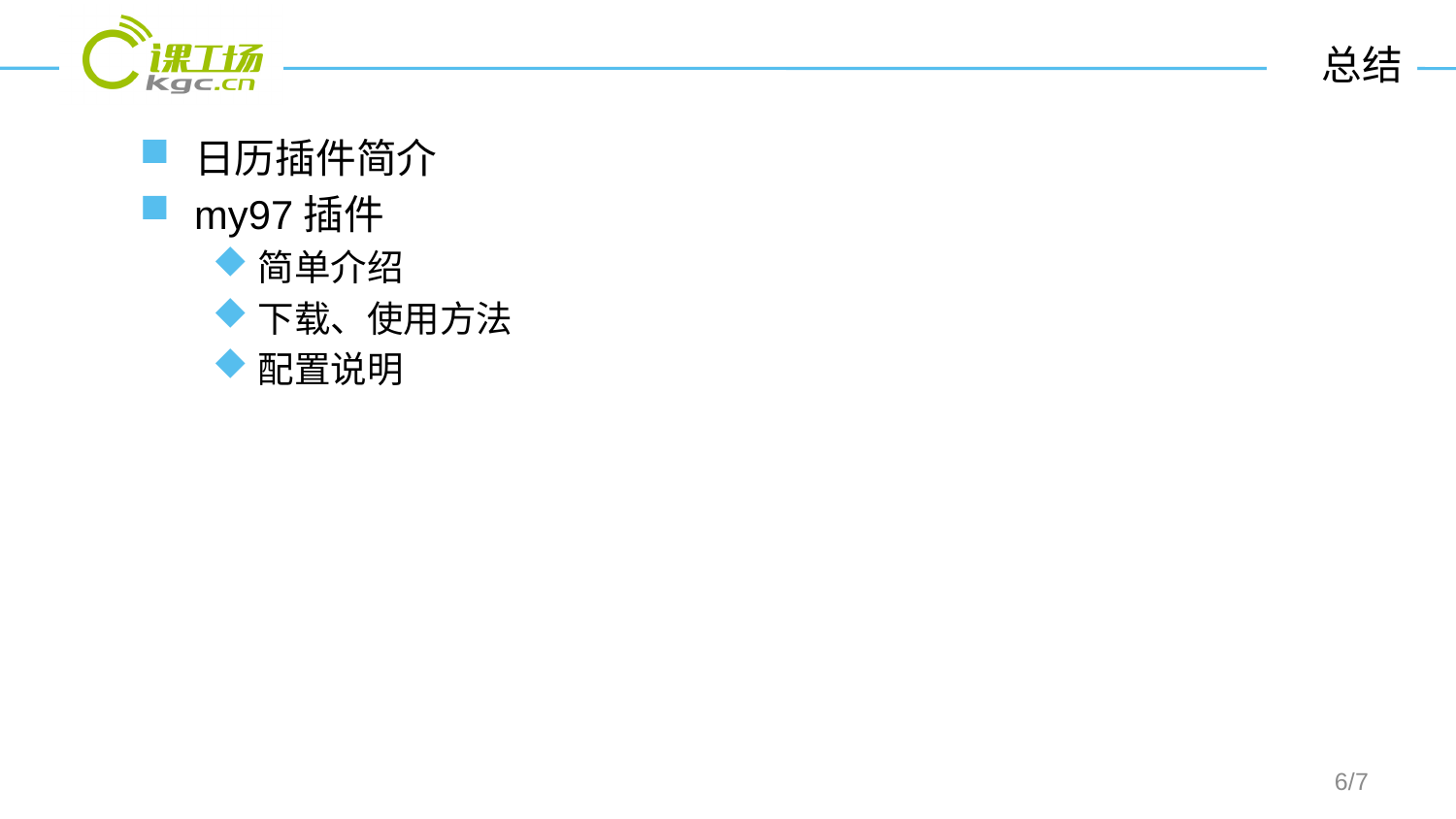

# 总结
日历插件简介
my97插件
简单介绍
下载、使用方法
配置说明
6/7